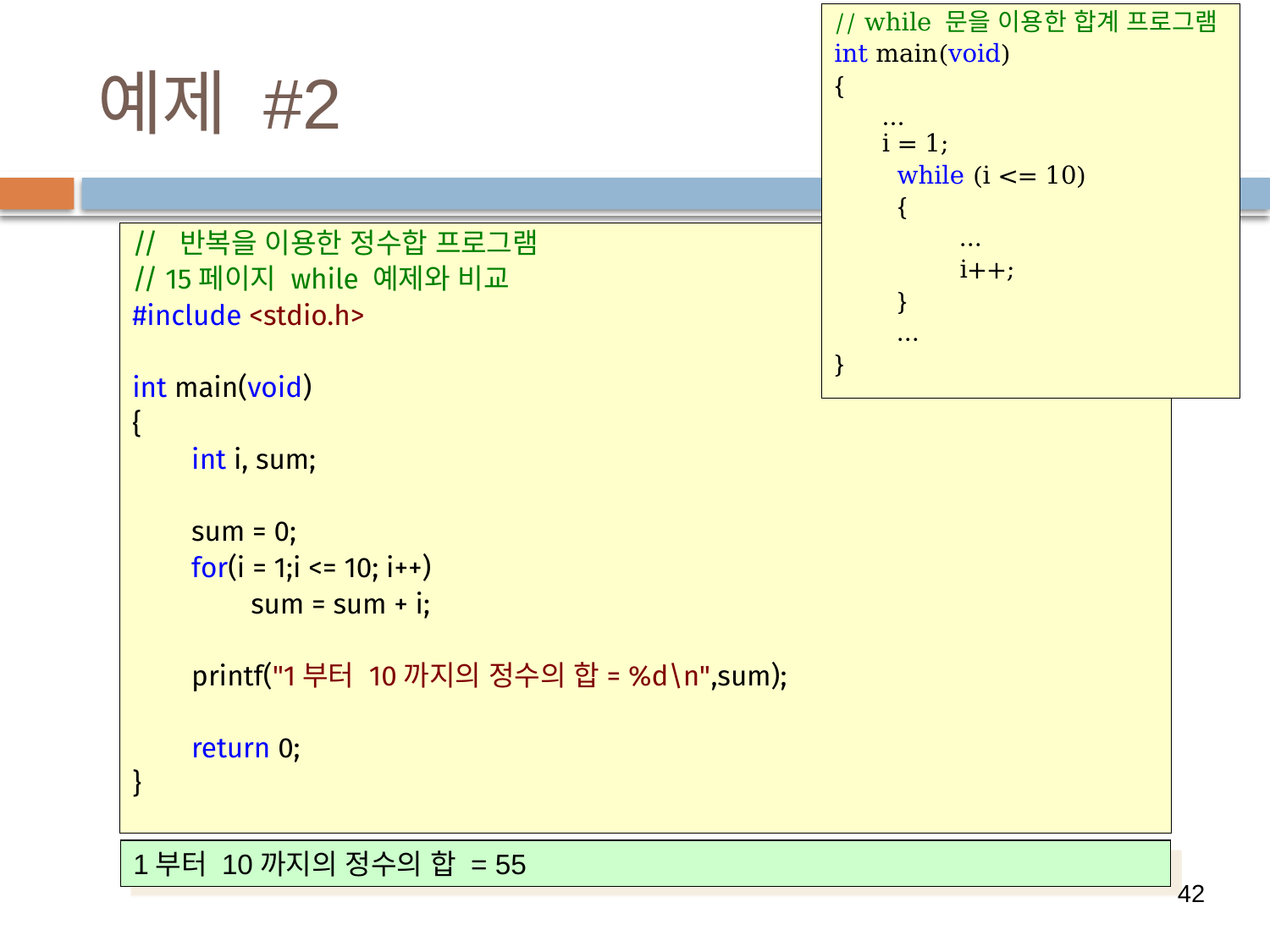

// while 문을 이용한 합계 프로그램
int main(void)
{
	…
i = 1;
        while (i <= 10)
        {
                …
                i++;
        }
        …
}
# 예제 #2
//  반복을 이용한 정수합 프로그램
// 15페이지 while 예제와 비교
#include <stdio.h>

int main(void)
{
        int i, sum;

        sum = 0;
        for(i = 1;i <= 10; i++)
                sum = sum + i;

        printf("1부터 10까지의 정수의 합= %d\n",sum);

        return 0;
}

1부터 10까지의 정수의 합 = 55
42